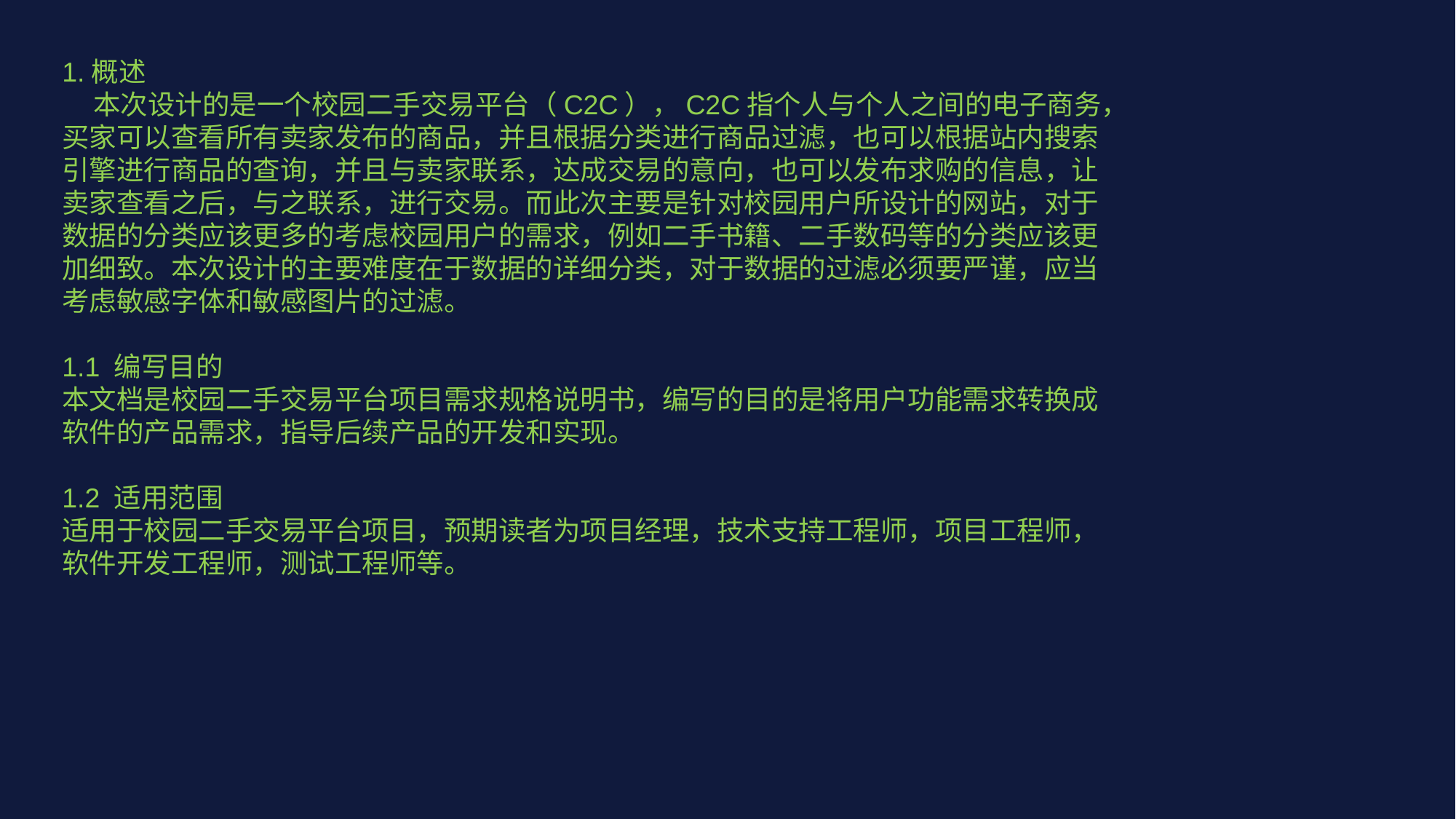

1.概述
    本次设计的是一个校园二手交易平台（C2C），C2C指个人与个人之间的电子商务，买家可以查看所有卖家发布的商品，并且根据分类进行商品过滤，也可以根据站内搜索引擎进行商品的查询，并且与卖家联系，达成交易的意向，也可以发布求购的信息，让卖家查看之后，与之联系，进行交易。而此次主要是针对校园用户所设计的网站，对于数据的分类应该更多的考虑校园用户的需求，例如二手书籍、二手数码等的分类应该更加细致。本次设计的主要难度在于数据的详细分类，对于数据的过滤必须要严谨，应当考虑敏感字体和敏感图片的过滤。

1.1 编写目的
本文档是校园二手交易平台项目需求规格说明书，编写的目的是将用户功能需求转换成软件的产品需求，指导后续产品的开发和实现。

1.2 适用范围
适用于校园二手交易平台项目，预期读者为项目经理，技术支持工程师，项目工程师，软件开发工程师，测试工程师等。